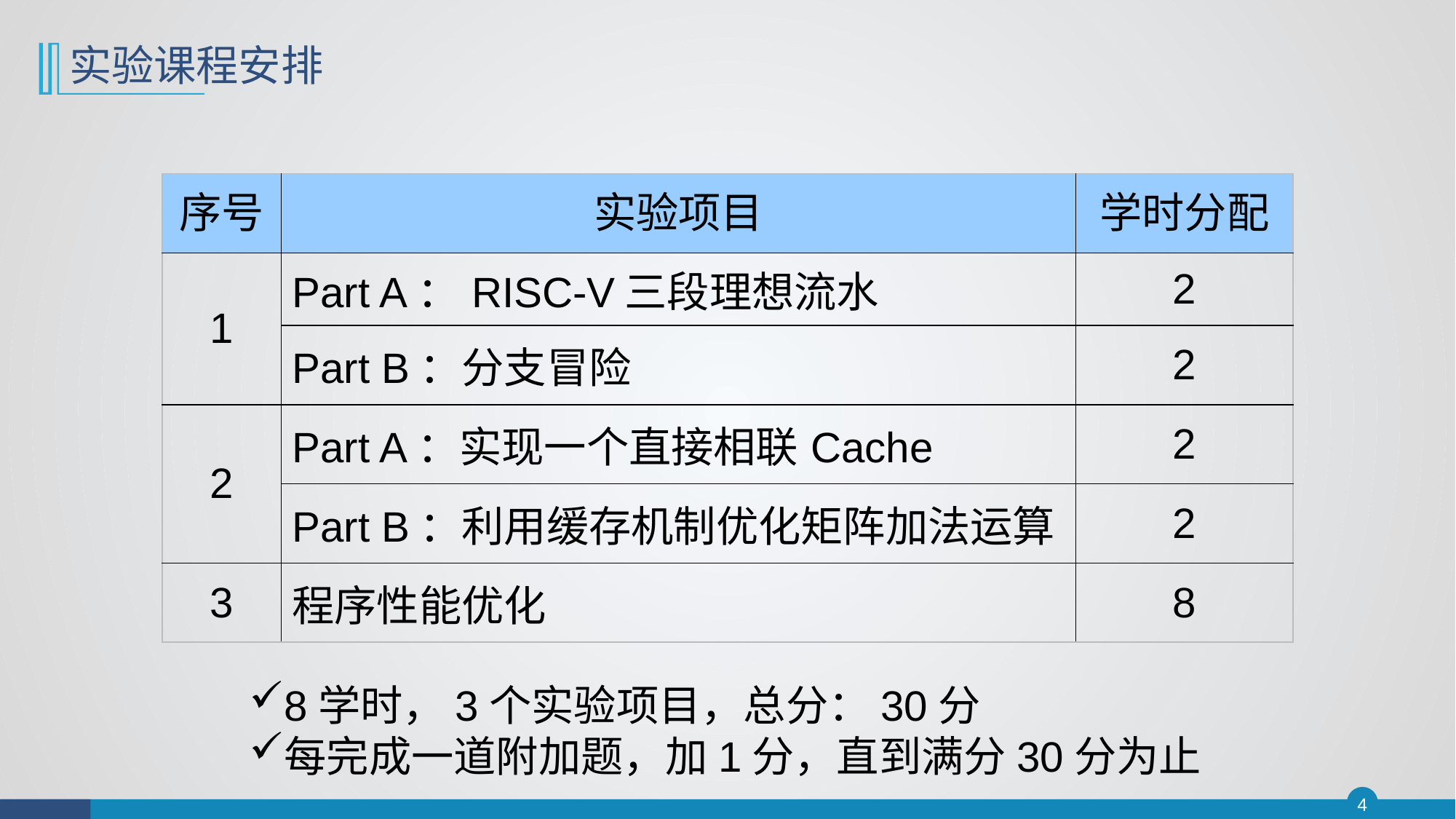

# 实验课程安排
| 序号 | 实验项目 | 学时分配 |
| --- | --- | --- |
| 1 | Part A：RISC-V三段理想流水 | 2 |
|  | Part B：分支冒险 | 2 |
| 2 | Part A：实现一个直接相联Cache | 2 |
|  | Part B：利用缓存机制优化矩阵加法运算 | 2 |
| 3 | 程序性能优化 | 8 |
8学时，3个实验项目，总分：30分
每完成一道附加题，加1分，直到满分30分为止